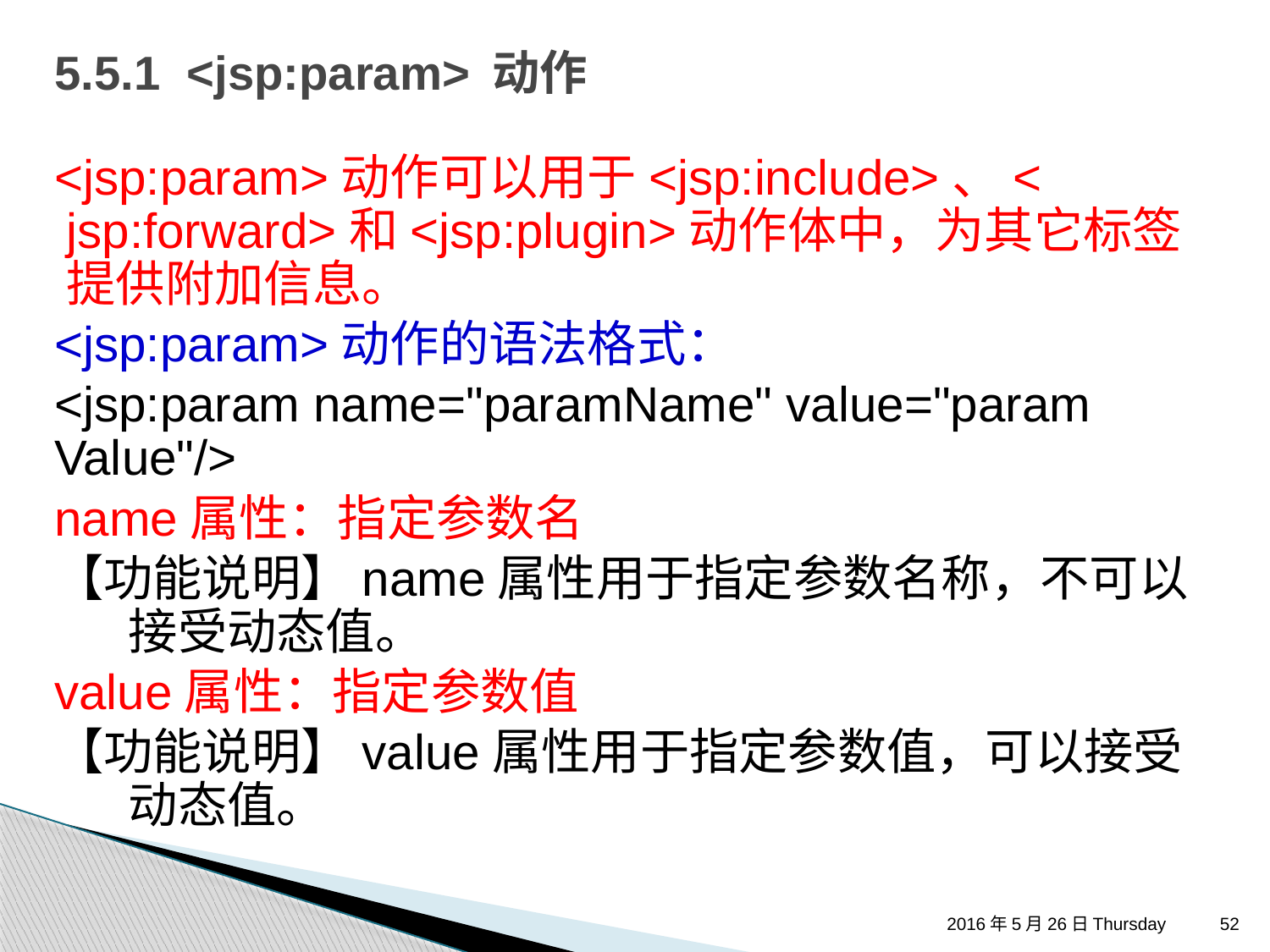

# 5.5.1  <jsp:param> 动作
<jsp:param>动作可以用于<jsp:include>、< jsp:forward>和<jsp:plugin>动作体中，为其它标签提供附加信息。
<jsp:param>动作的语法格式：
<jsp:param name="paramName" value="param Value"/>
name属性：指定参数名
【功能说明】name属性用于指定参数名称，不可以接受动态值。
value属性：指定参数值
【功能说明】value属性用于指定参数值，可以接受动态值。
2016年5月26日Thursday
52